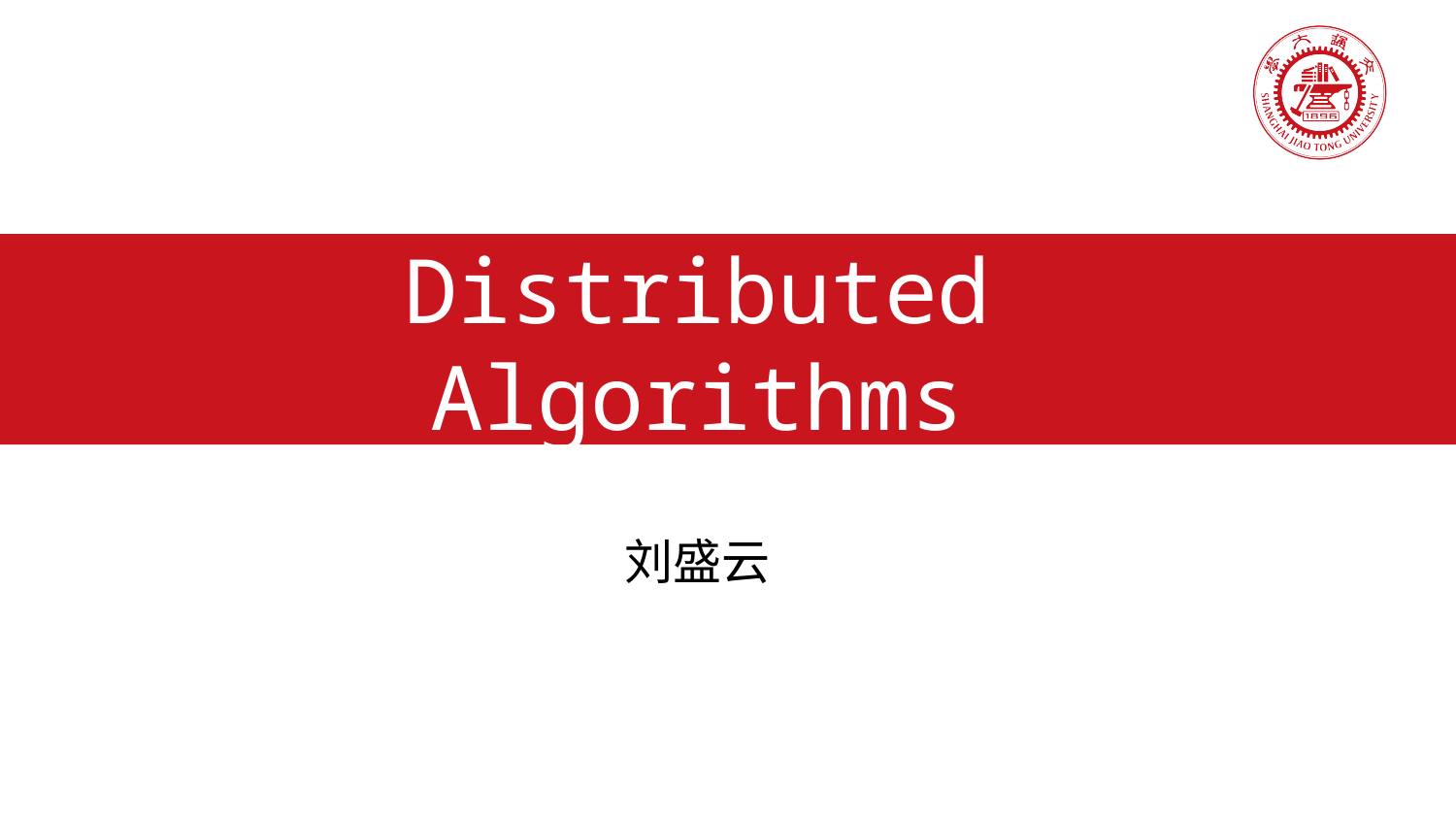

# Distributed Algorithms Consensus – Part III
刘盛云